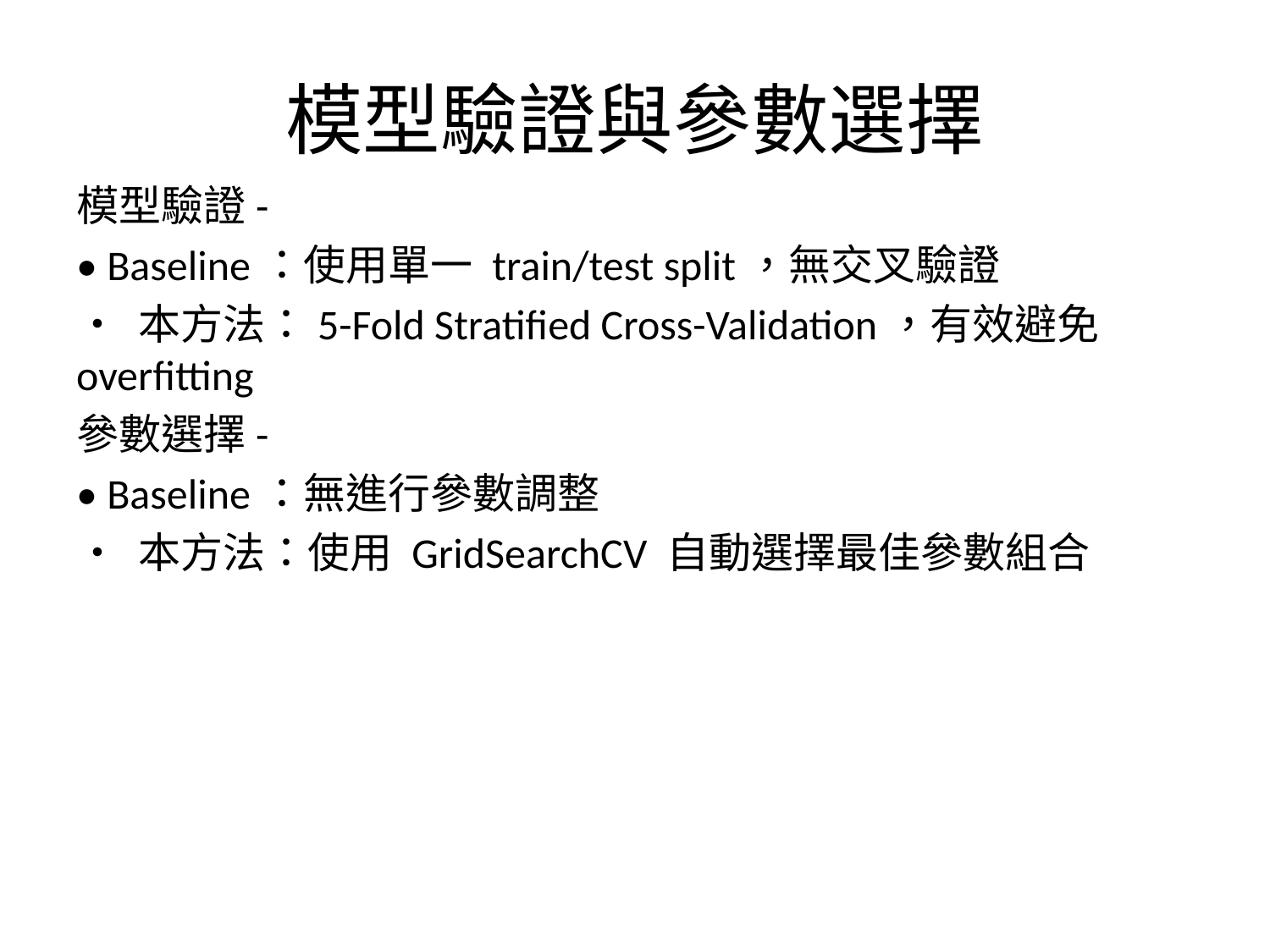

# 模型驗證與參數選擇
模型驗證-
• Baseline：使用單一 train/test split，無交叉驗證
• 本方法：5-Fold Stratified Cross-Validation，有效避免 overfitting
參數選擇-
• Baseline：無進行參數調整
• 本方法：使用 GridSearchCV 自動選擇最佳參數組合